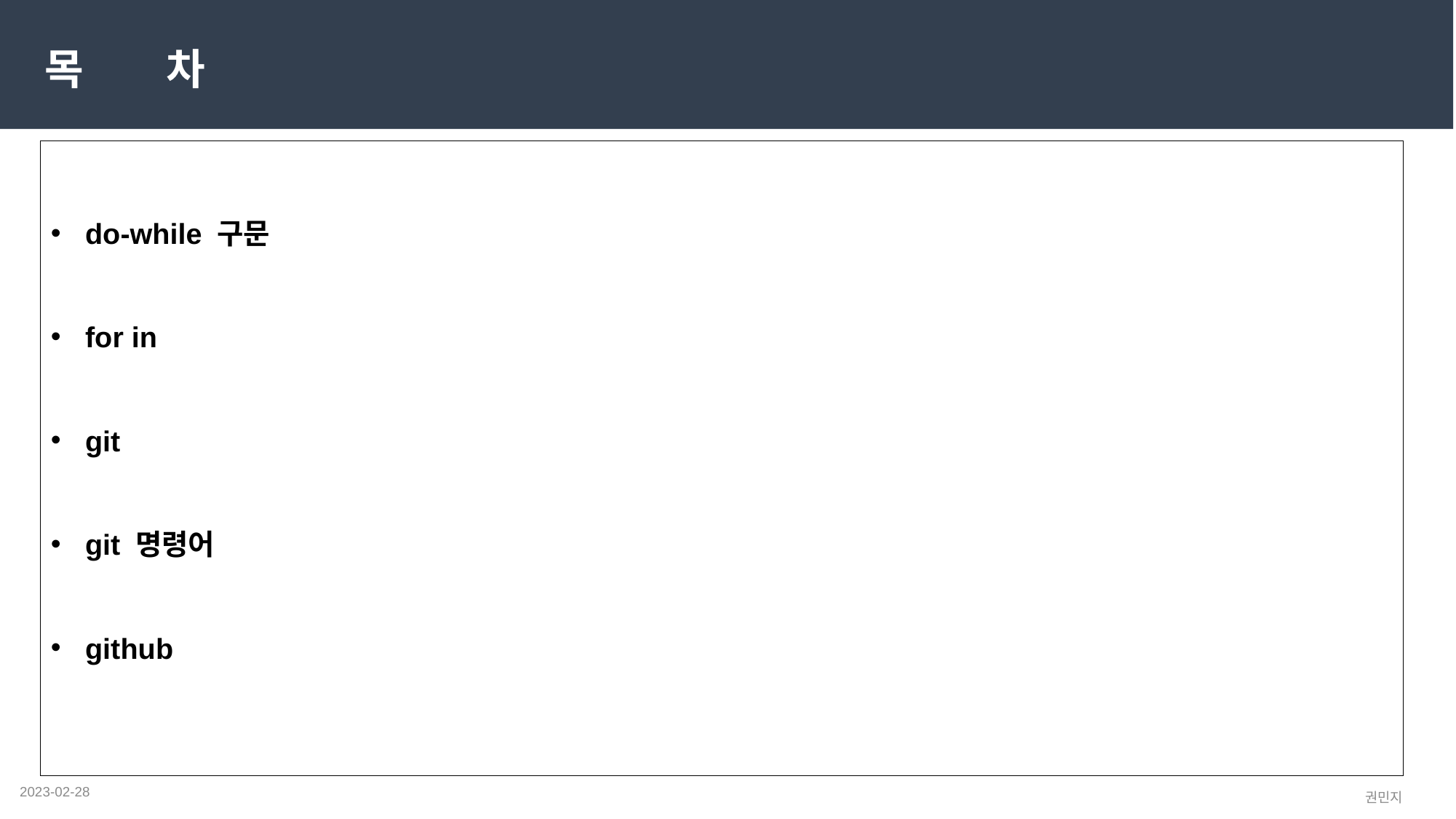

목       차
do-while 구문
for in
git
git 명령어
github

2023-02-28
권민지